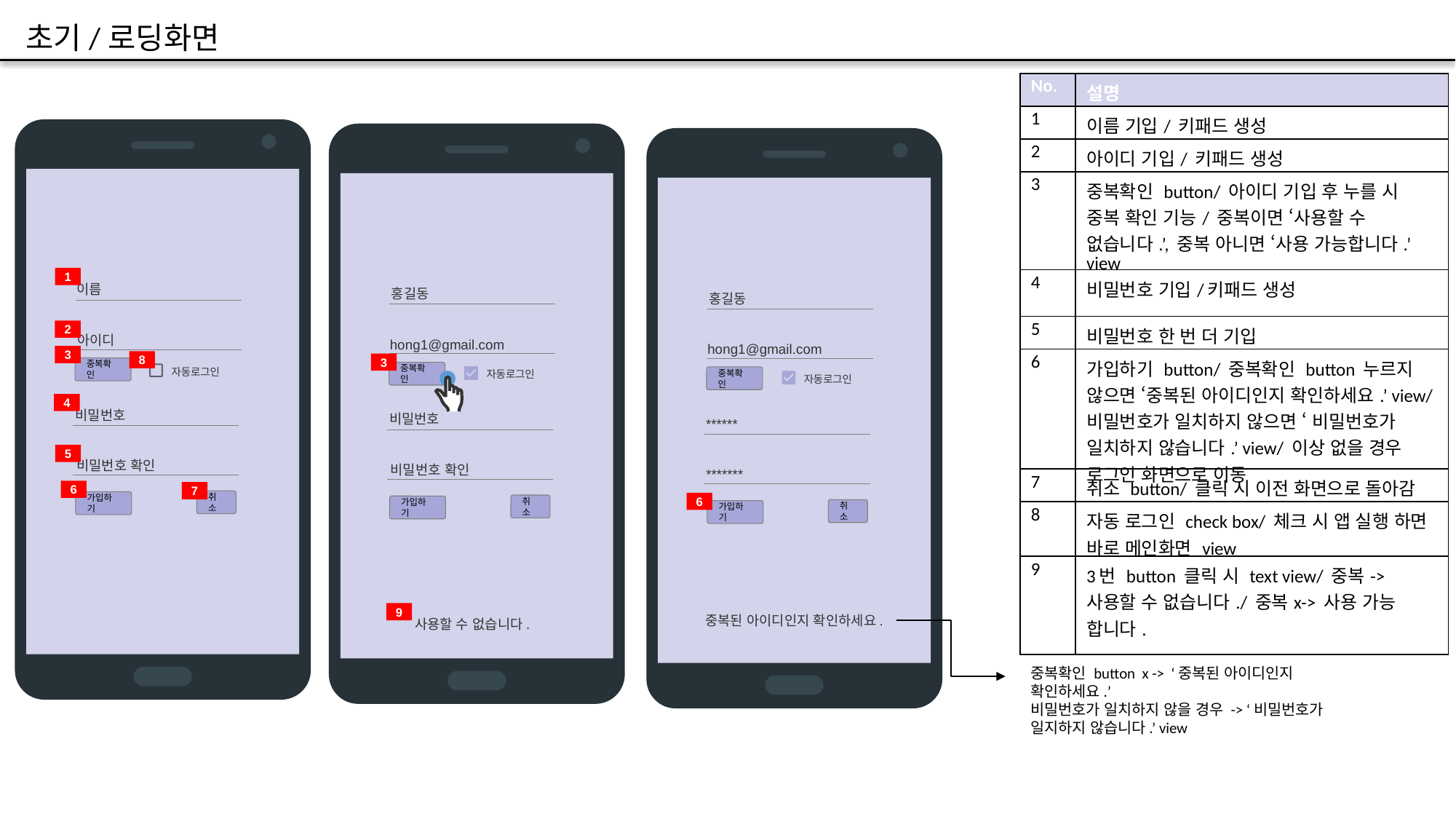

초기/로딩화면
| No. | 설명 |
| --- | --- |
| 1 | 이름 기입/ 키패드 생성 |
| 2 | 아이디 기입/ 키패드 생성 |
| 3 | 중복확인 button/ 아이디 기입 후 누를 시 중복 확인 기능/ 중복이면 ‘사용할 수 없습니다.’, 중복 아니면 ‘사용 가능합니다.’ view |
| 4 | 비밀번호 기입/키패드 생성 |
| 5 | 비밀번호 한 번 더 기입 |
| 6 | 가입하기 button/ 중복확인 button 누르지 않으면 ‘중복된 아이디인지 확인하세요.’ view/ 비밀번호가 일치하지 않으면 ‘ 비밀번호가 일치하지 않습니다.’ view/ 이상 없을 경우 로그인 화면으로 이동 |
| 7 | 취소 button/ 클릭 시 이전 화면으로 돌아감 |
| 8 | 자동 로그인 check box/ 체크 시 앱 실행 하면 바로 메인화면 view |
| 9 | 3번 button 클릭 시 text view/ 중복-> 사용할 수 없습니다./ 중복x-> 사용 가능 합니다. |

1
이름
홍길동
홍길동
2
아이디
hong1@gmail.com
hong1@gmail.com
3
8
3
중복확인
중복확인

자동로그인

중복확인
자동로그인

자동로그인
4
비밀번호
비밀번호
******
5
비밀번호 확인
비밀번호 확인
*******
6
7
취소
가입하기
6
취소
가입하기
취소
가입하기
9
중복된 아이디인지 확인하세요.
사용할 수 없습니다.
중복확인 button  x ->  ‘중복된 아이디인지 확인하세요.’
비밀번호가 일치하지 않을 경우 -> ‘비밀번호가 일지하지 않습니다.’ view